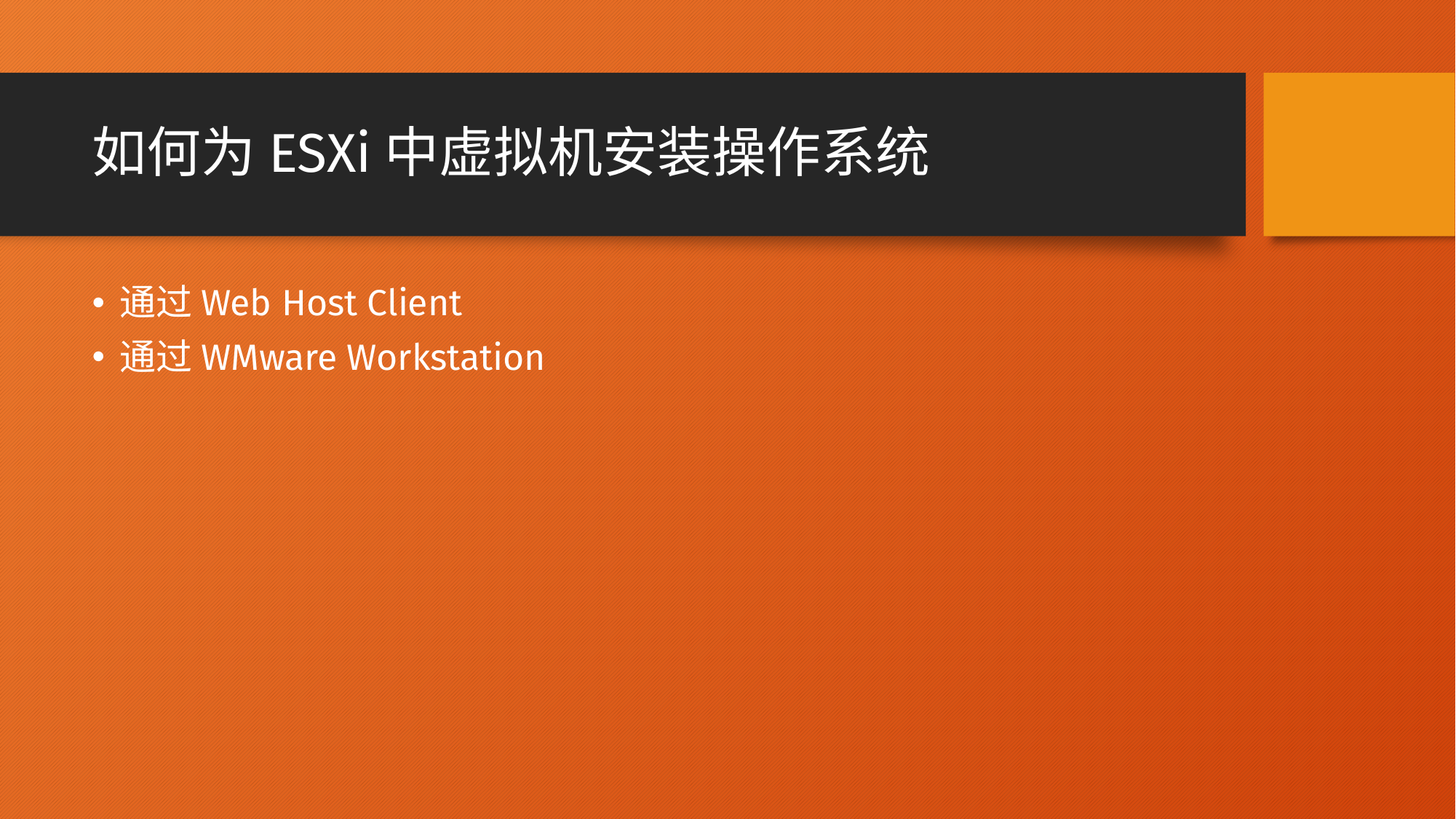

# 如何为ESXi中虚拟机安装操作系统
通过Web Host Client
通过WMware Workstation